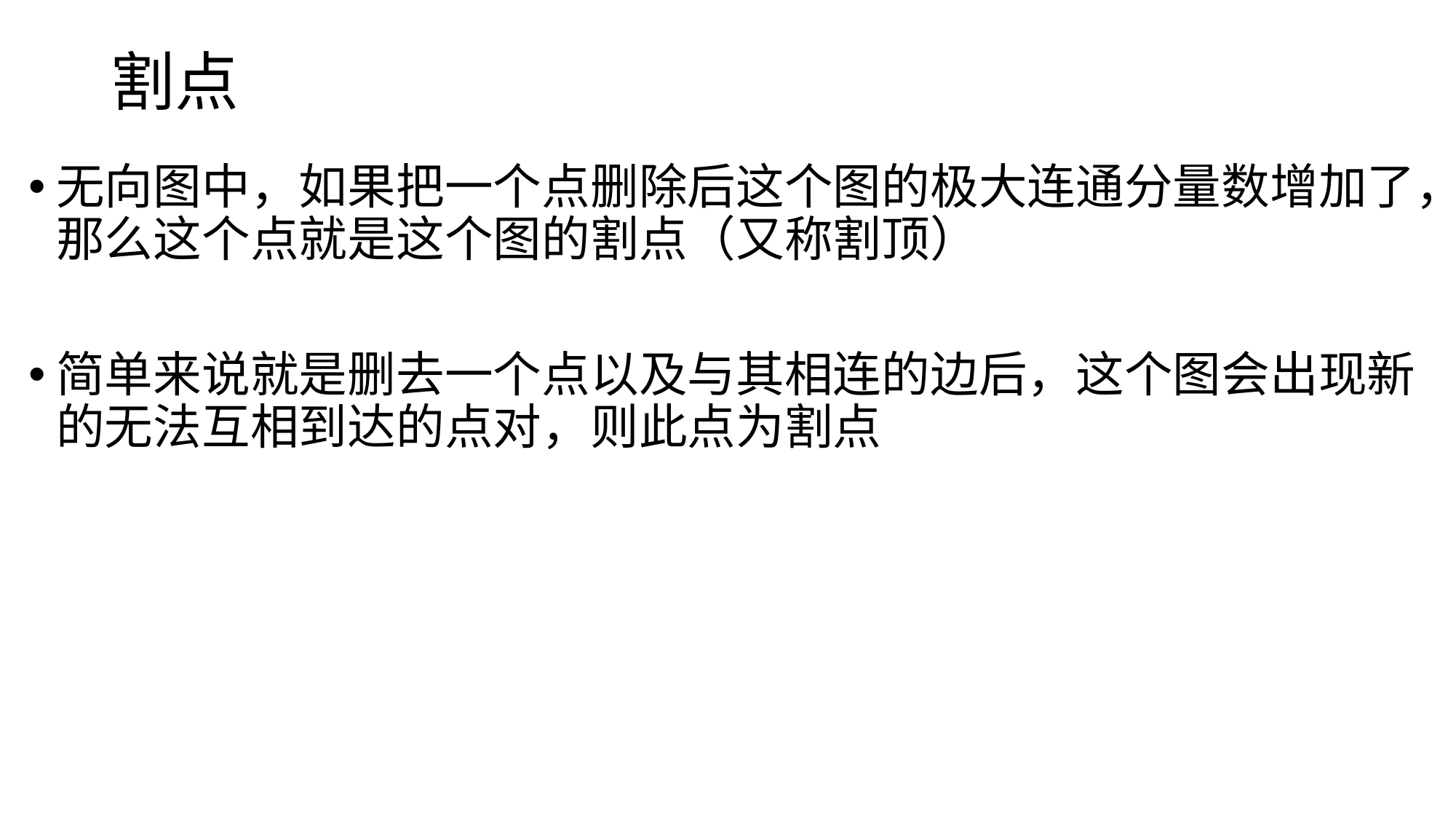

# 割点
无向图中，如果把一个点删除后这个图的极大连通分量数增加了，那么这个点就是这个图的割点（又称割顶）

简单来说就是删去一个点以及与其相连的边后，这个图会出现新的无法互相到达的点对，则此点为割点